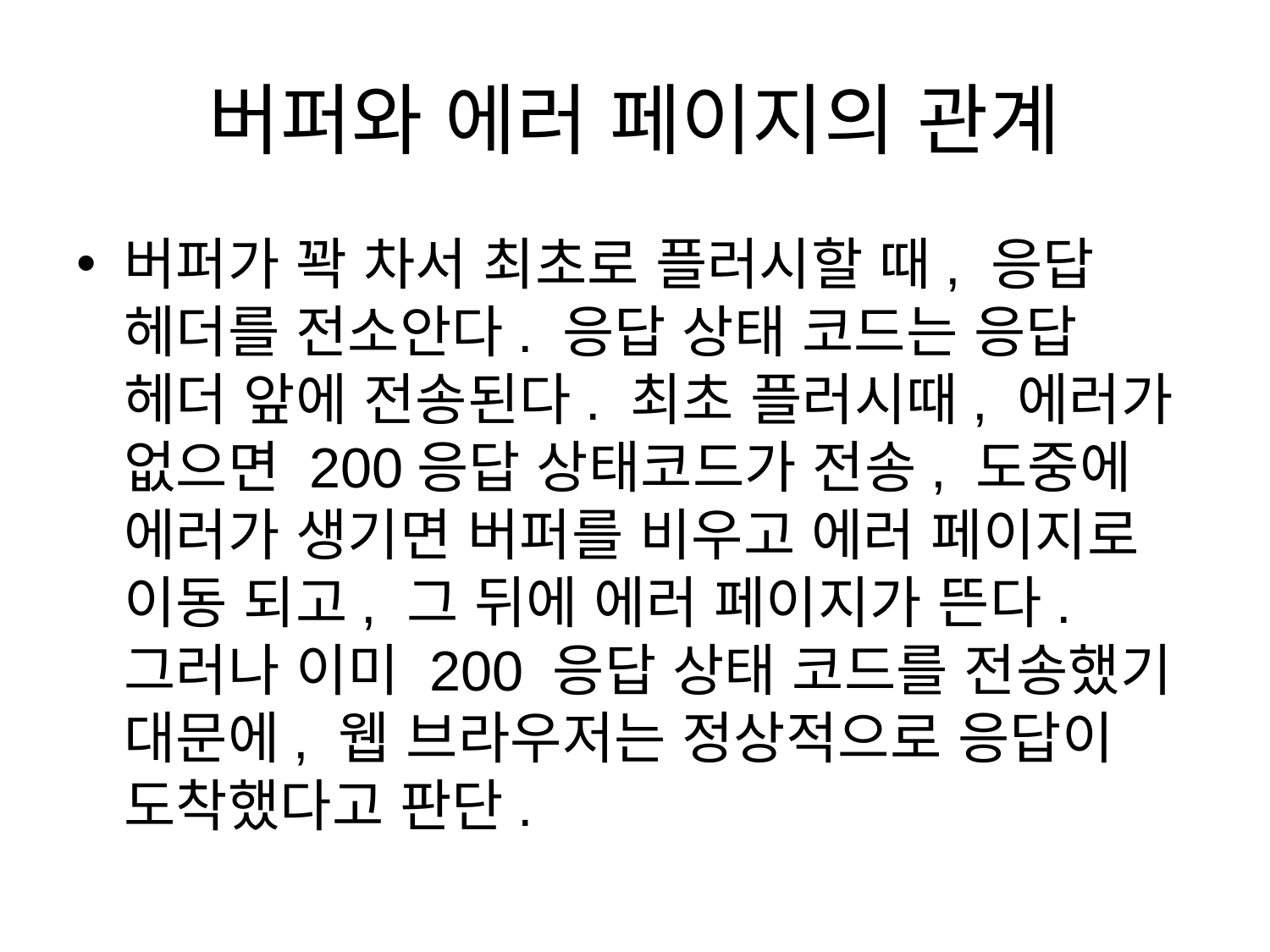

# 버퍼와 에러 페이지의 관계
버퍼가 꽉 차서 최초로 플러시할 때, 응답 헤더를 전소안다. 응답 상태 코드는 응답 헤더 앞에 전송된다. 최초 플러시때, 에러가 없으면 200응답 상태코드가 전송, 도중에 에러가 생기면 버퍼를 비우고 에러 페이지로 이동 되고, 그 뒤에 에러 페이지가 뜬다. 그러나 이미 200 응답 상태 코드를 전송했기 대문에, 웹 브라우저는 정상적으로 응답이 도착했다고 판단.